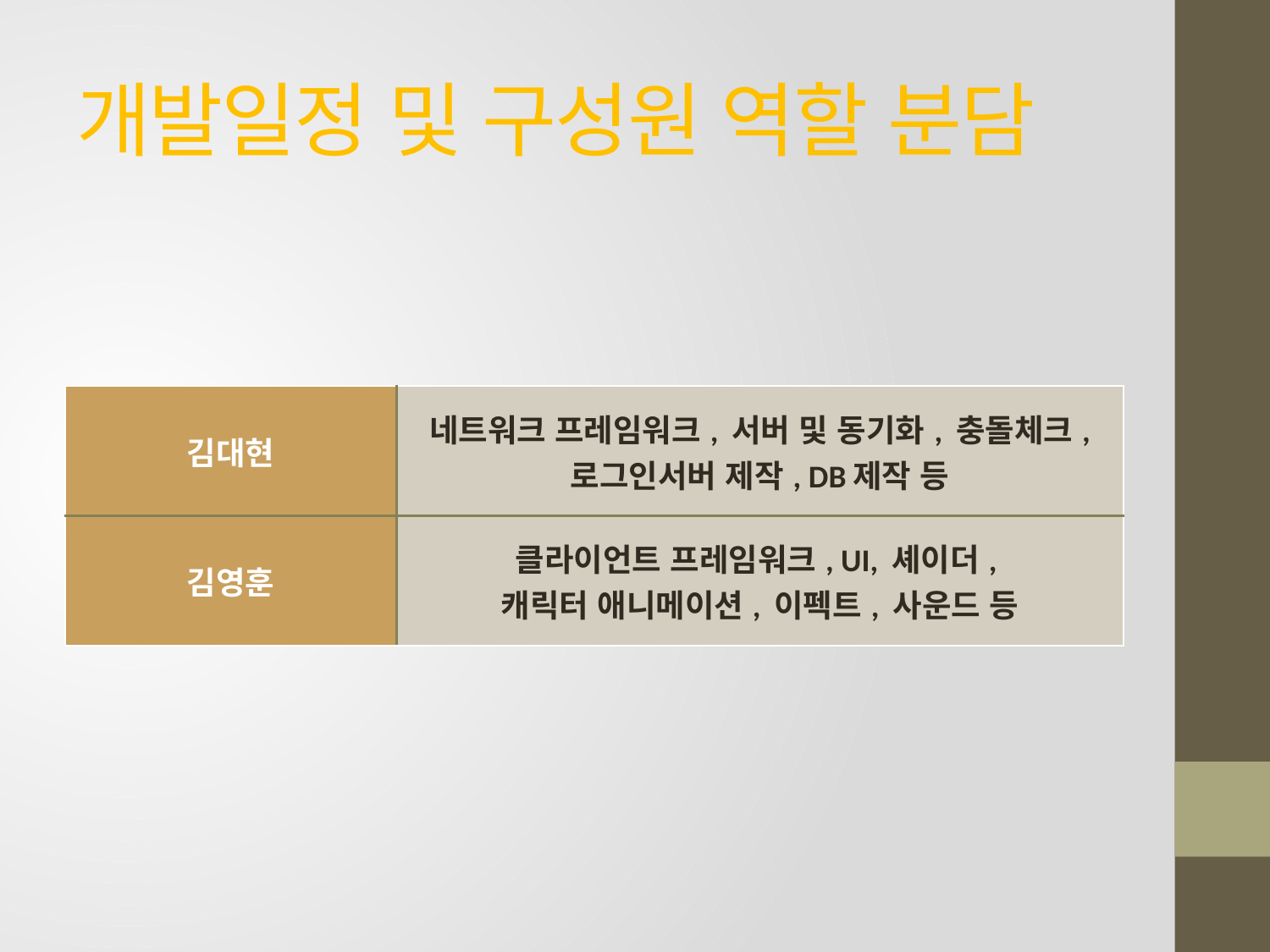

# 개발일정 및 구성원 역할 분담
| 김대현 | 네트워크 프레임워크, 서버 및 동기화, 충돌체크, 로그인서버 제작, DB제작 등 |
| --- | --- |
| 김영훈 | 클라이언트 프레임워크, UI, 셰이더, 캐릭터 애니메이션, 이펙트, 사운드 등 |